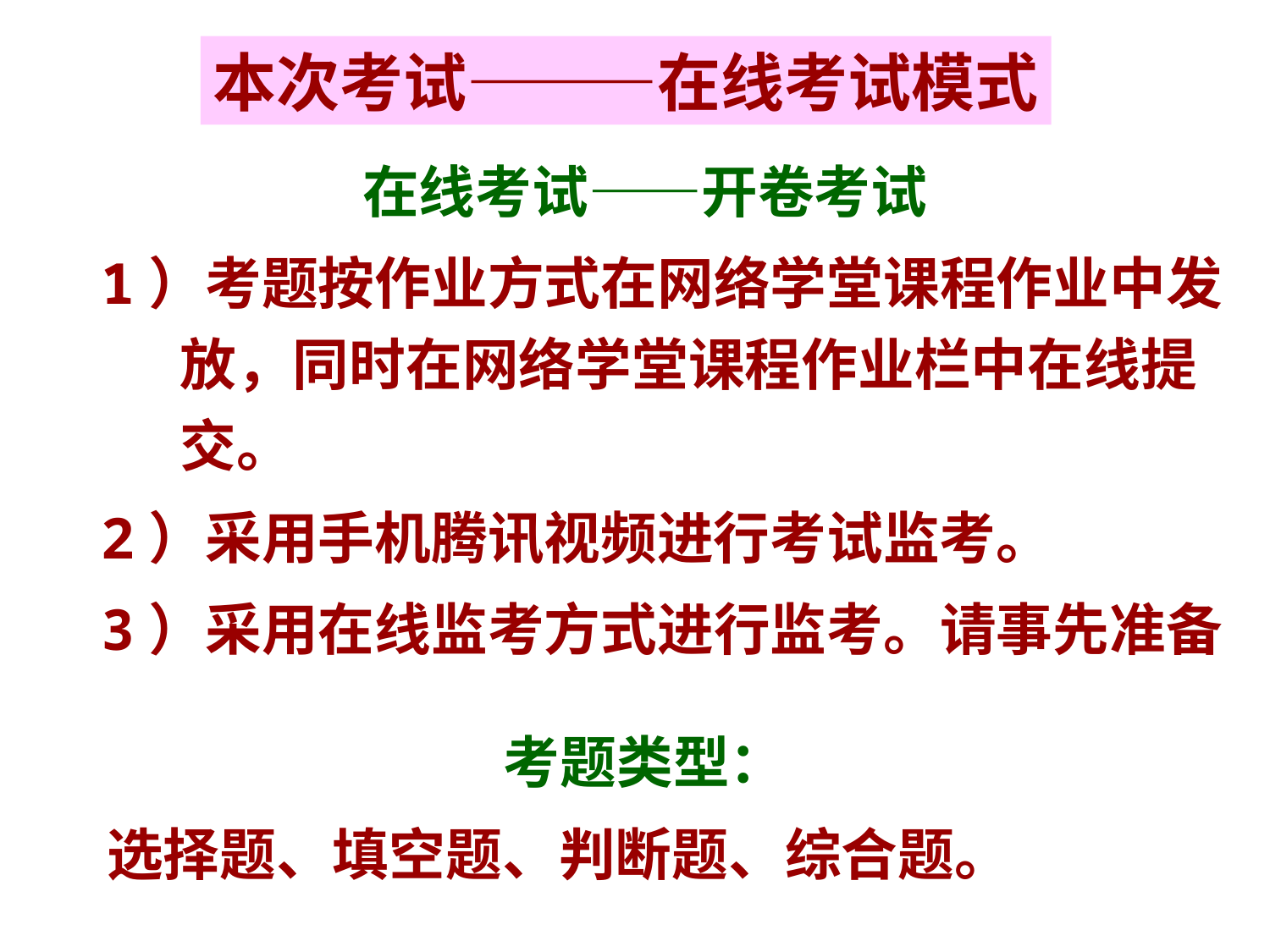

本次考试———在线考试模式
在线考试——开卷考试
 1）考题按作业方式在网络学堂课程作业中发放，同时在网络学堂课程作业栏中在线提交。
 2）采用手机腾讯视频进行考试监考。
 3）采用在线监考方式进行监考。请事先准备
考题类型：
  选择题、填空题、判断题、综合题。